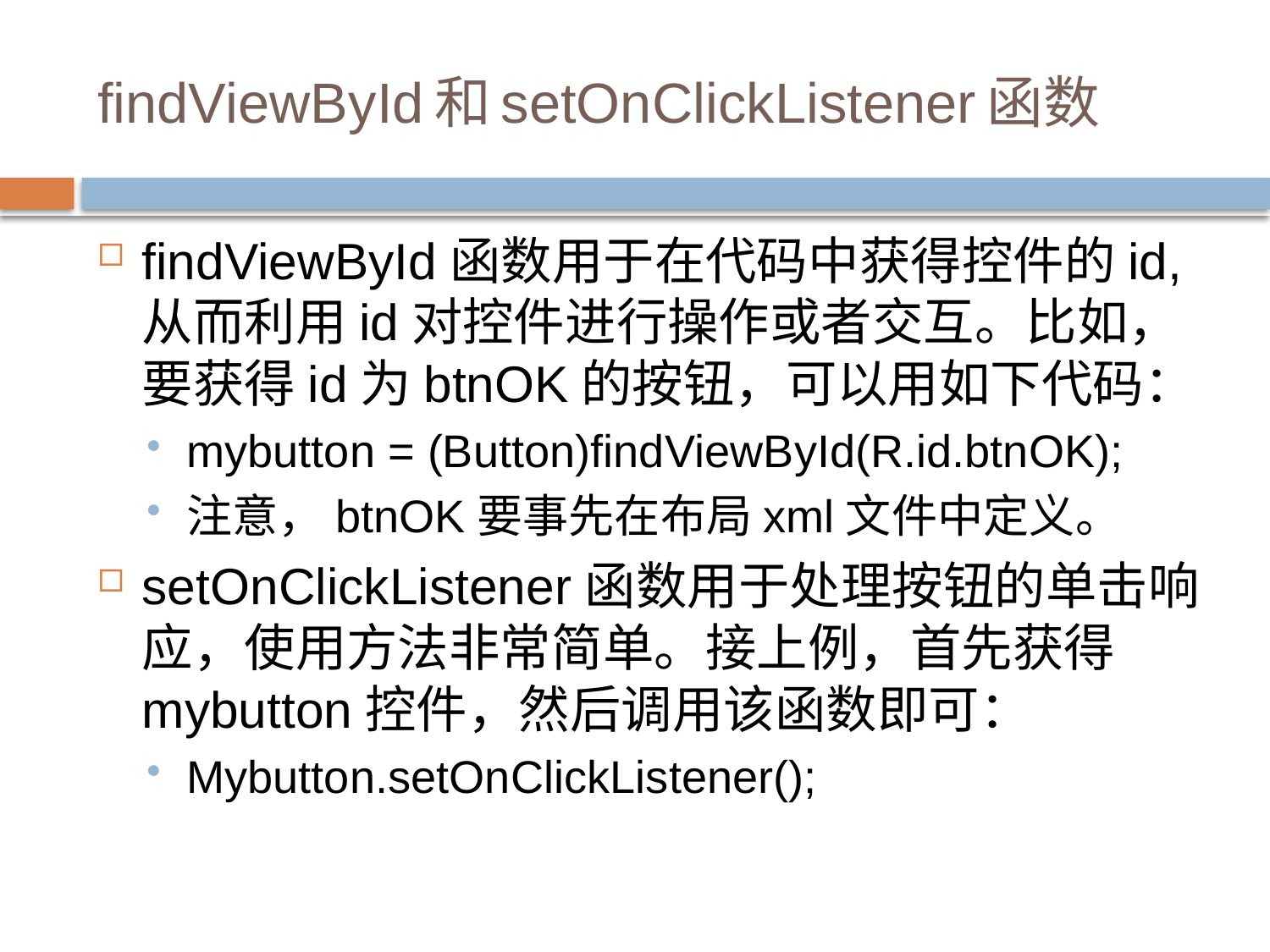

# findViewById和setOnClickListener函数
findViewById函数用于在代码中获得控件的id,从而利用id对控件进行操作或者交互。比如，要获得id为btnOK的按钮，可以用如下代码：
mybutton = (Button)findViewById(R.id.btnOK);
注意，btnOK要事先在布局xml文件中定义。
setOnClickListener函数用于处理按钮的单击响应，使用方法非常简单。接上例，首先获得mybutton控件，然后调用该函数即可：
Mybutton.setOnClickListener();